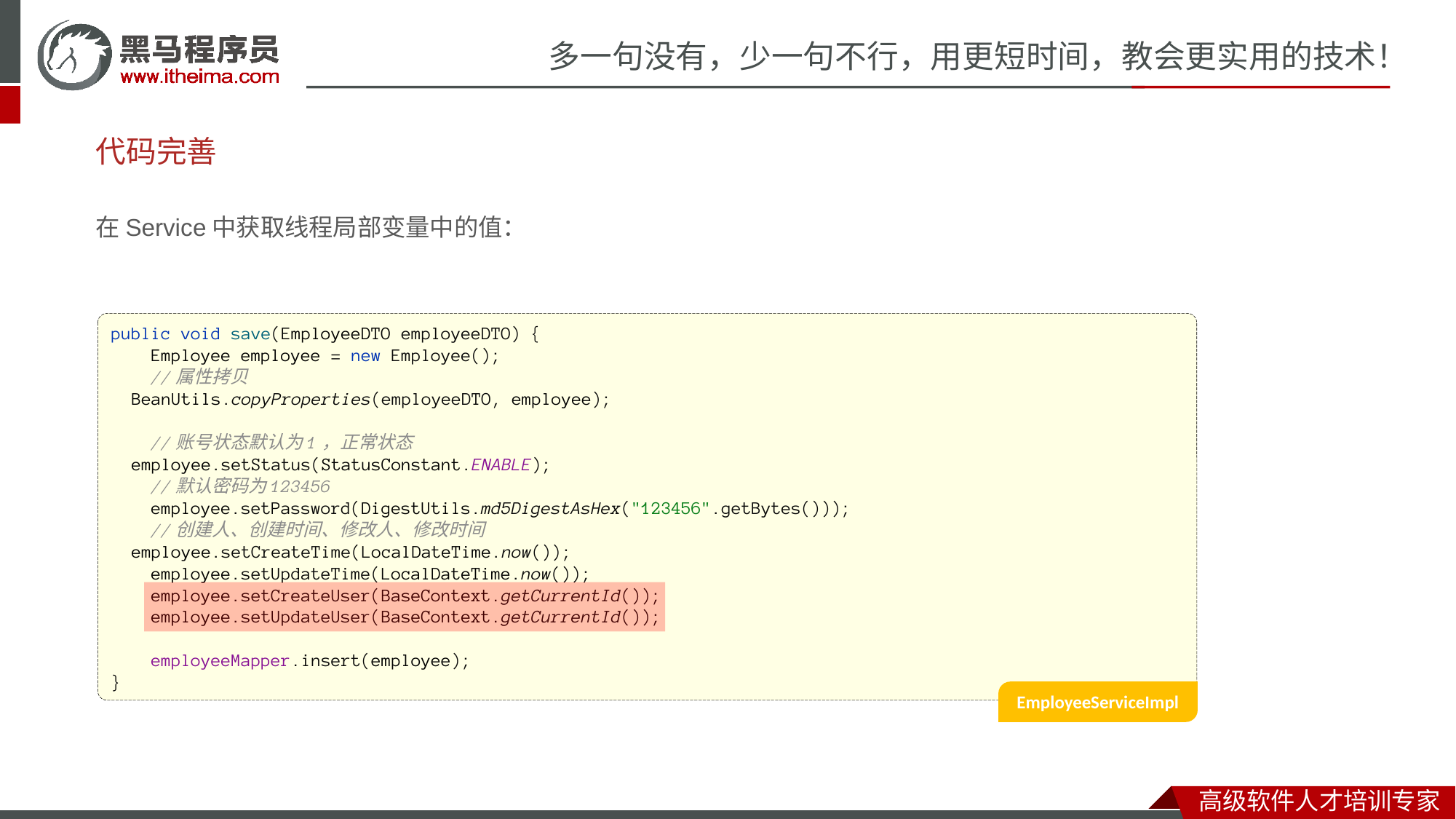

# 代码完善
在Service中获取线程局部变量中的值：
public void save(EmployeeDTO employeeDTO) {
    Employee employee = new Employee();
    //属性拷贝
    BeanUtils.copyProperties(employeeDTO, employee);
    //账号状态默认为1，正常状态
    employee.setStatus(StatusConstant.ENABLE);
    //默认密码为123456
    employee.setPassword(DigestUtils.md5DigestAsHex("123456".getBytes()));
    //创建人、创建时间、修改人、修改时间
    employee.setCreateTime(LocalDateTime.now());
    employee.setUpdateTime(LocalDateTime.now());
    employee.setCreateUser(BaseContext.getCurrentId());
    employee.setUpdateUser(BaseContext.getCurrentId());
    employeeMapper.insert(employee);
}

EmployeeServiceImpl